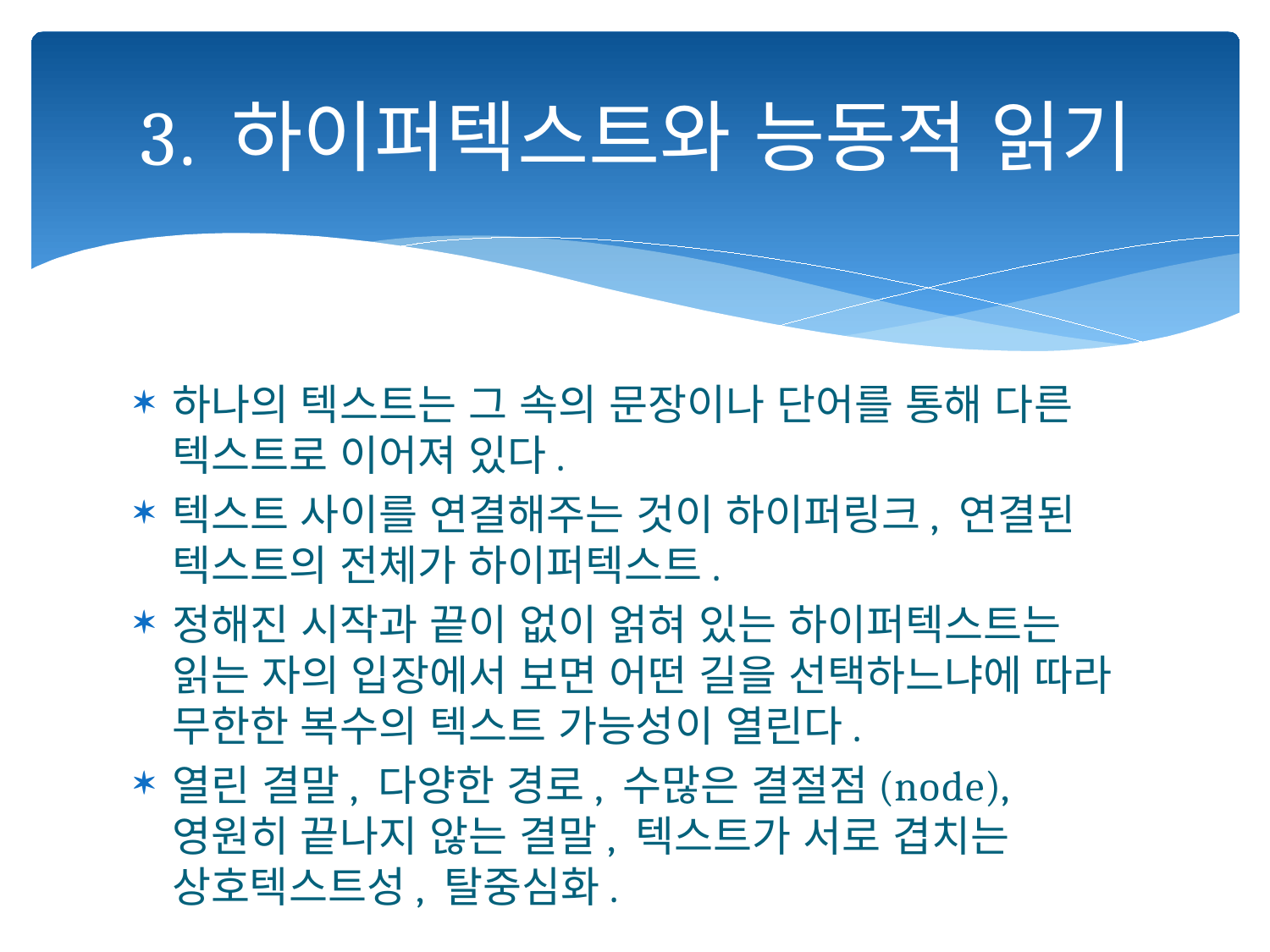

# 3. 하이퍼텍스트와 능동적 읽기
하나의 텍스트는 그 속의 문장이나 단어를 통해 다른 텍스트로 이어져 있다.
텍스트 사이를 연결해주는 것이 하이퍼링크, 연결된 텍스트의 전체가 하이퍼텍스트.
정해진 시작과 끝이 없이 얽혀 있는 하이퍼텍스트는 읽는 자의 입장에서 보면 어떤 길을 선택하느냐에 따라 무한한 복수의 텍스트 가능성이 열린다.
열린 결말, 다양한 경로, 수많은 결절점(node), 영원히 끝나지 않는 결말, 텍스트가 서로 겹치는 상호텍스트성, 탈중심화.